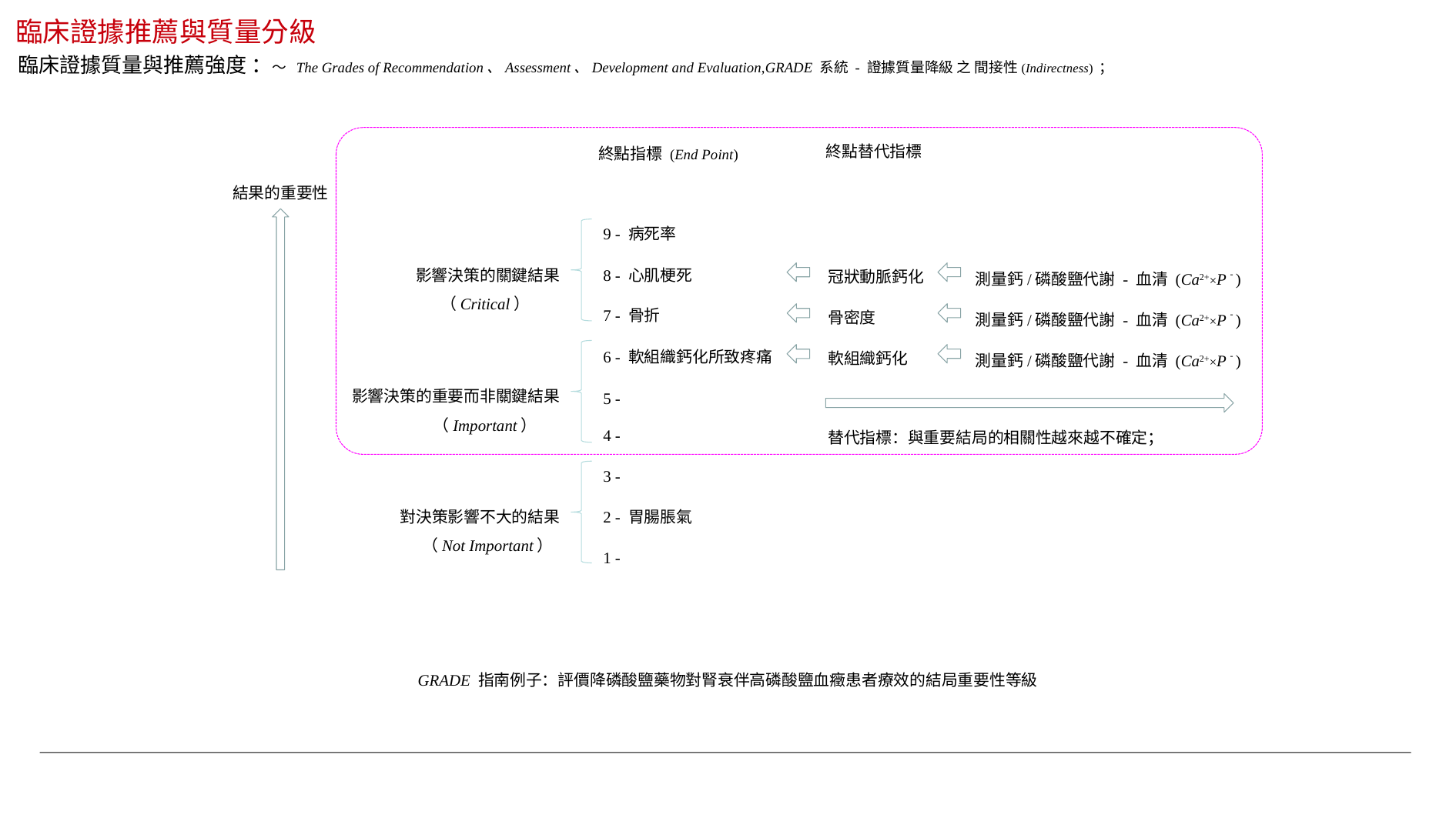

臨床證據推薦與質量分級
臨床證據質量與推薦強度 ：～ The Grades of Recommendation、Assessment、Development and Evaluation,GRADE 系統 - 證據質量降級 之 間接性(Indirectness) ；
終點替代指標
終點指標 (End Point)
結果的重要性

9 - 病死率

影響決策的關鍵結果
                          （Critical）
8 - 心肌梗死
測量鈣/磷酸鹽代謝 - 血清 (Ca2+×P - )
冠狀動脈鈣化

7 - 骨折
測量鈣/磷酸鹽代謝 - 血清 (Ca2+×P - )
骨密度

6 - 軟組織鈣化所致疼痛
測量鈣/磷酸鹽代謝 - 血清 (Ca2+×P - )
軟組織鈣化

影響決策的重要而非關鍵結果
                        （Important）
5 -

4 -
替代指標：與重要結局的相關性越來越不確定；
3 -

對決策影響不大的結果
                     （Not Important）
2 - 胃腸脹氣
1 -
GRADE 指南例子：評價降磷酸鹽藥物對腎衰伴高磷酸鹽血癥患者療效的結局重要性等級